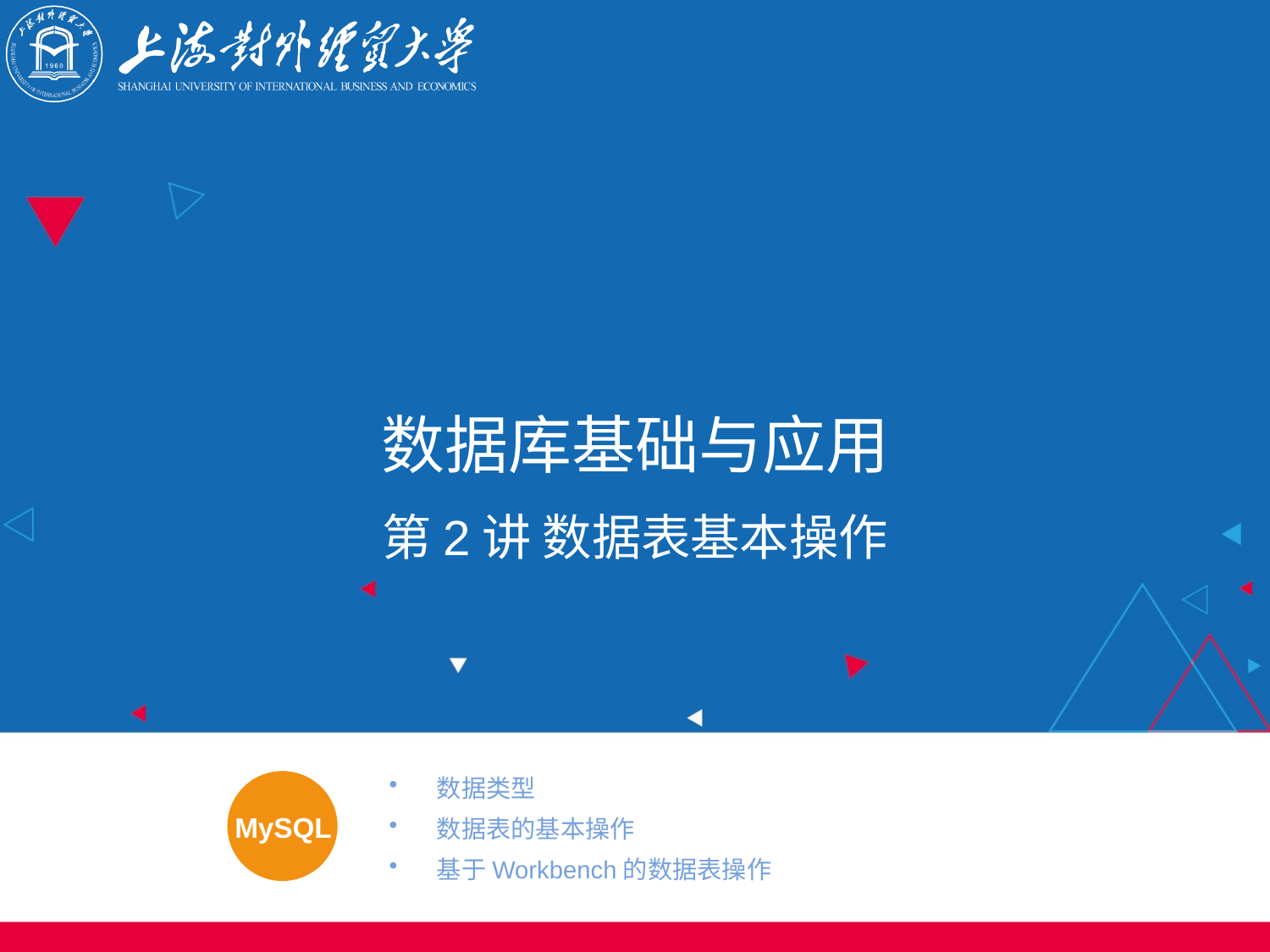

# 数据库基础与应用
第2讲 数据表基本操作
数据类型
数据表的基本操作
基于Workbench的数据表操作